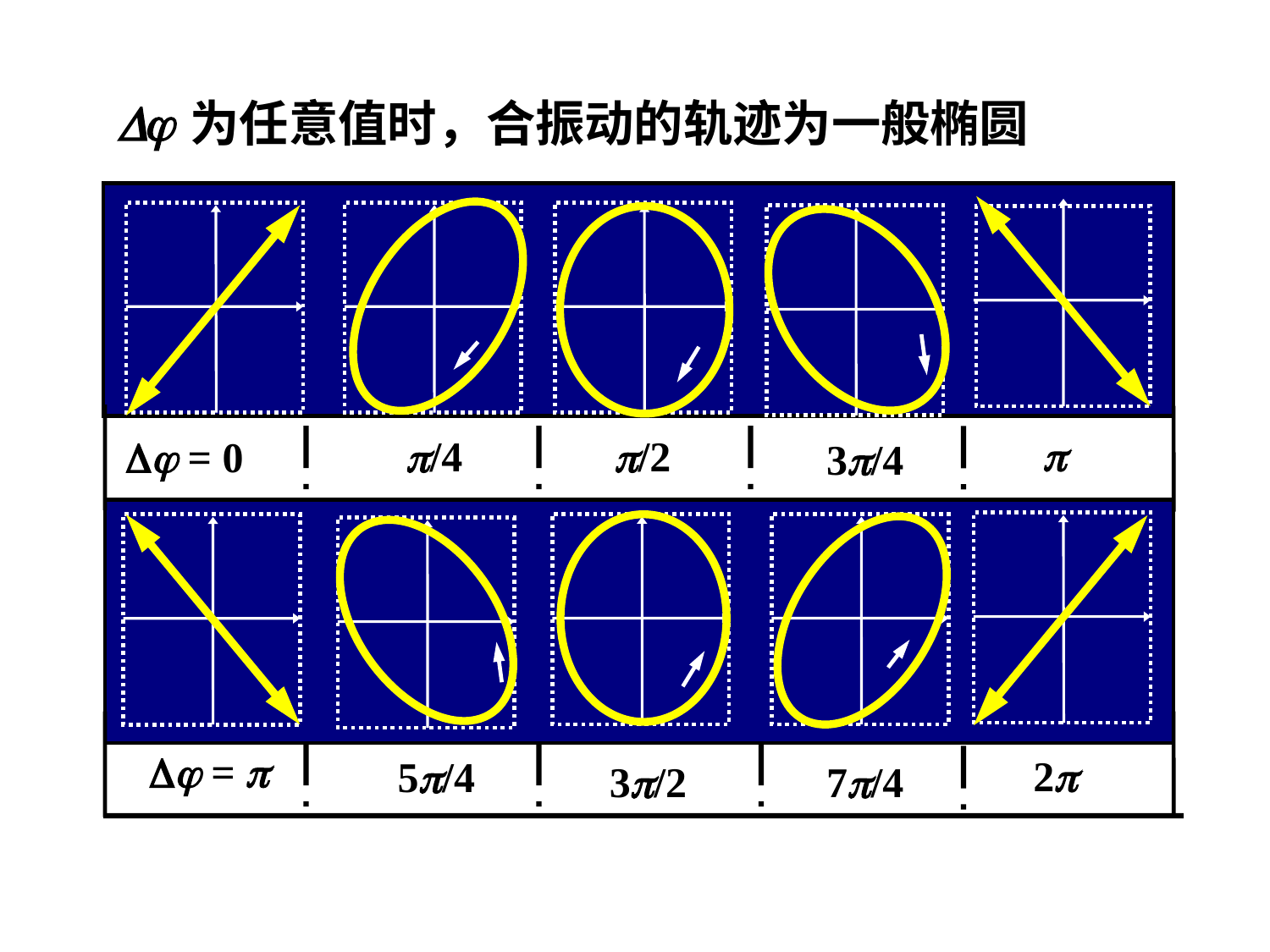

为任意值时，合振动的轨迹为一般椭圆
Δ
ϕ

π

Δϕ = 0
 π/4
 π/2
 3π/4

Δϕ = π

2π
 5π/4
3π/2
 7π/4

23